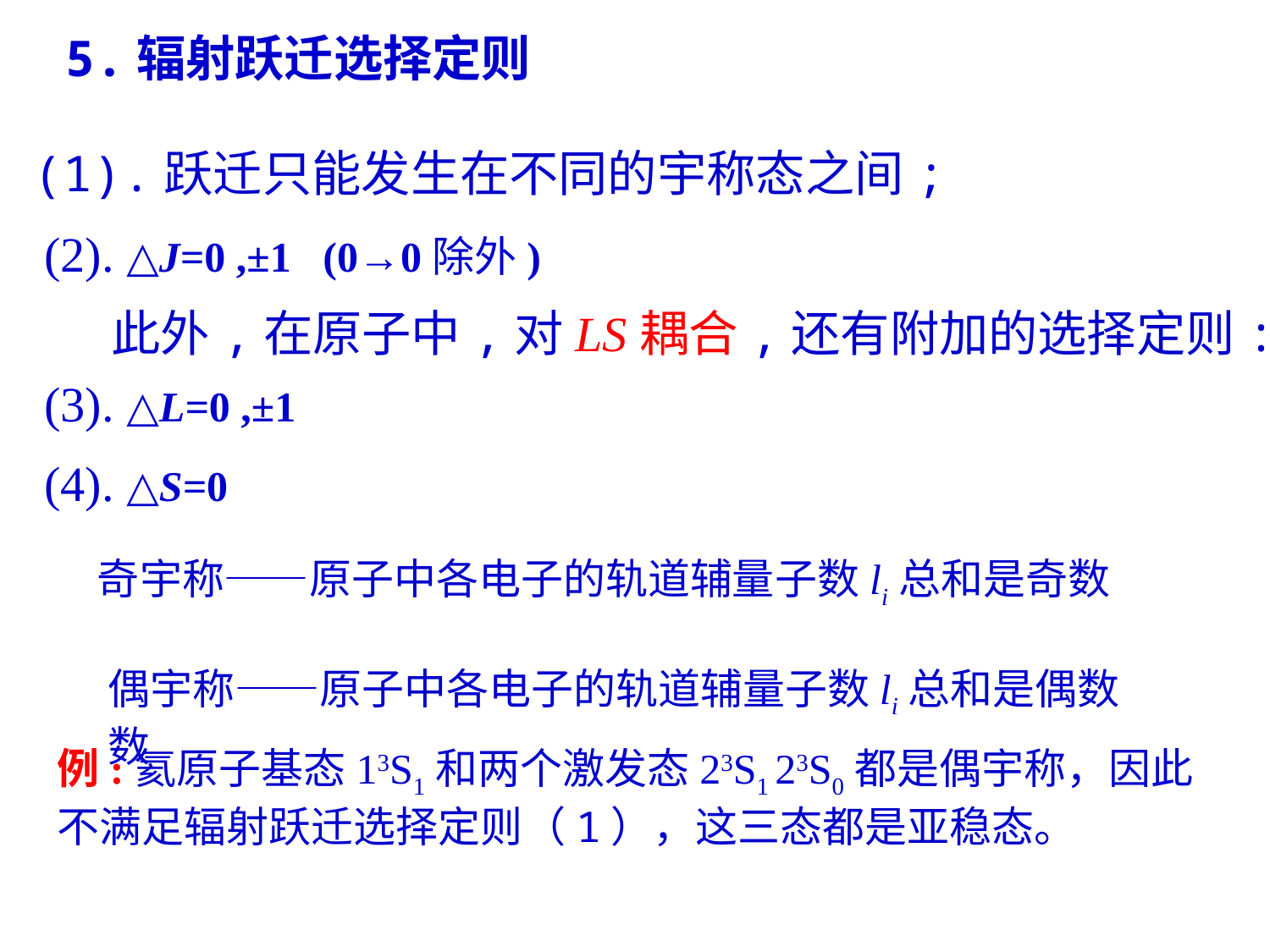

5.辐射跃迁选择定则
(1).跃迁只能发生在不同的宇称态之间;
   (2). △J=0 ,±1   (0→0除外)
  此外,在原子中,对LS耦合,还有附加的选择定则:
   (3). △L=0 ,±1
   (4). △S=0
奇宇称——原子中各电子的轨道辅量子数li总和是奇数
偶宇称——原子中各电子的轨道辅量子数li总和是偶数数
例:氦原子基态13S1和两个激发态23S1 23S0都是偶宇称，因此不满足辐射跃迁选择定则（1），这三态都是亚稳态。